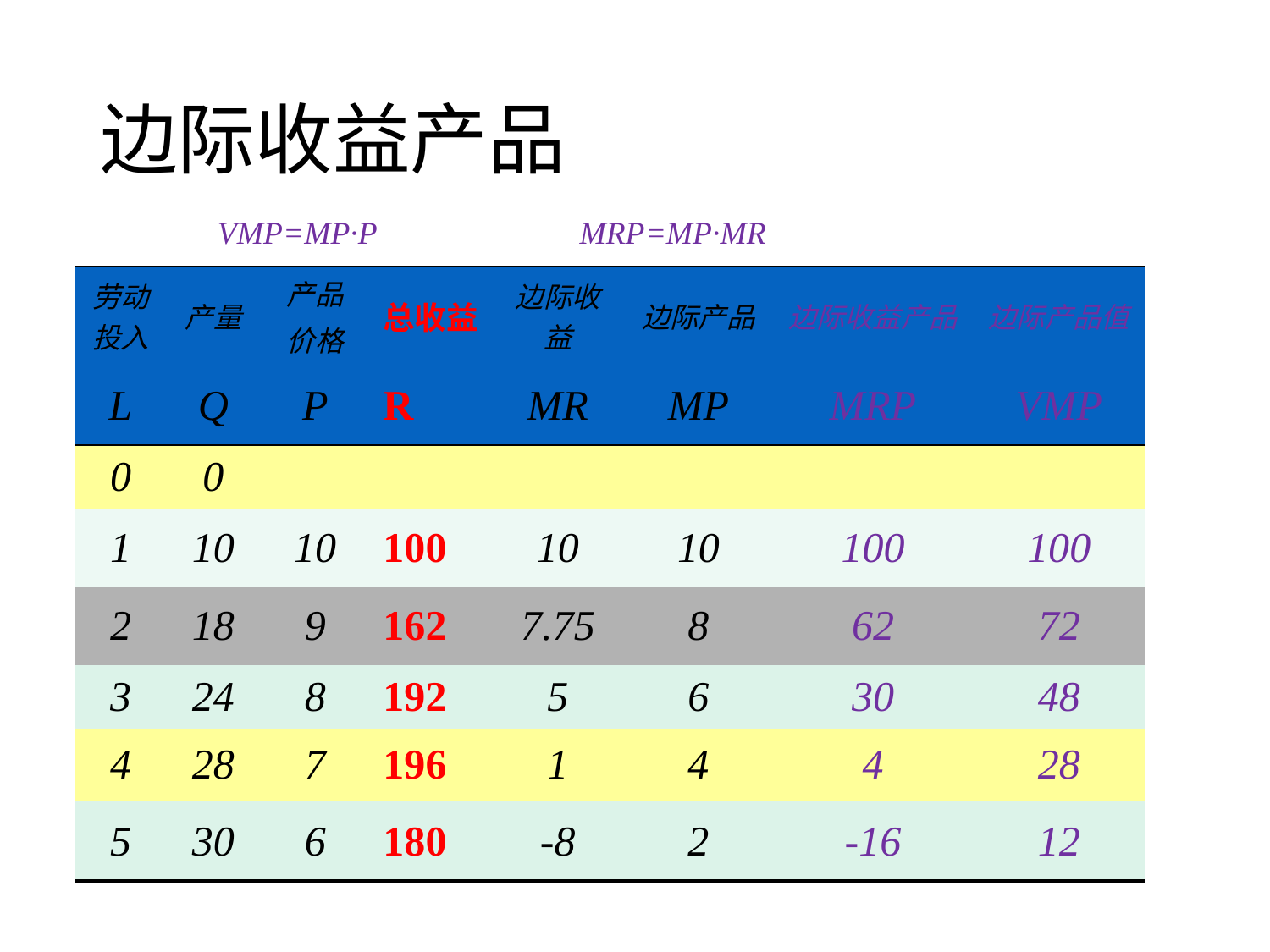

# 边际收益产品
VMP=MP·P
MRP=MP·MR
MR*MP
| 劳动投入 | 产量 | 产品 价格 | 总收益 | 边际收益 | 边际产品 | 边际收益产品 | 边际产品值 |
| --- | --- | --- | --- | --- | --- | --- | --- |
| L | Q | P | R | MR | MP | MRP | VMP |
| 0 | 0 |  |  |  |  |  |  |
| 1 | 10 | 10 | 100 | 10 | 10 | 100 | 100 |
| 2 | 18 | 9 | 162 | 7.75 | 8 | 62 | 72 |
| 3 | 24 | 8 | 192 | 5 | 6 | 30 | 48 |
| 4 | 28 | 7 | 196 | 1 | 4 | 4 | 28 |
| 5 | 30 | 6 | 180 | -8 | 2 | -16 | 12 |